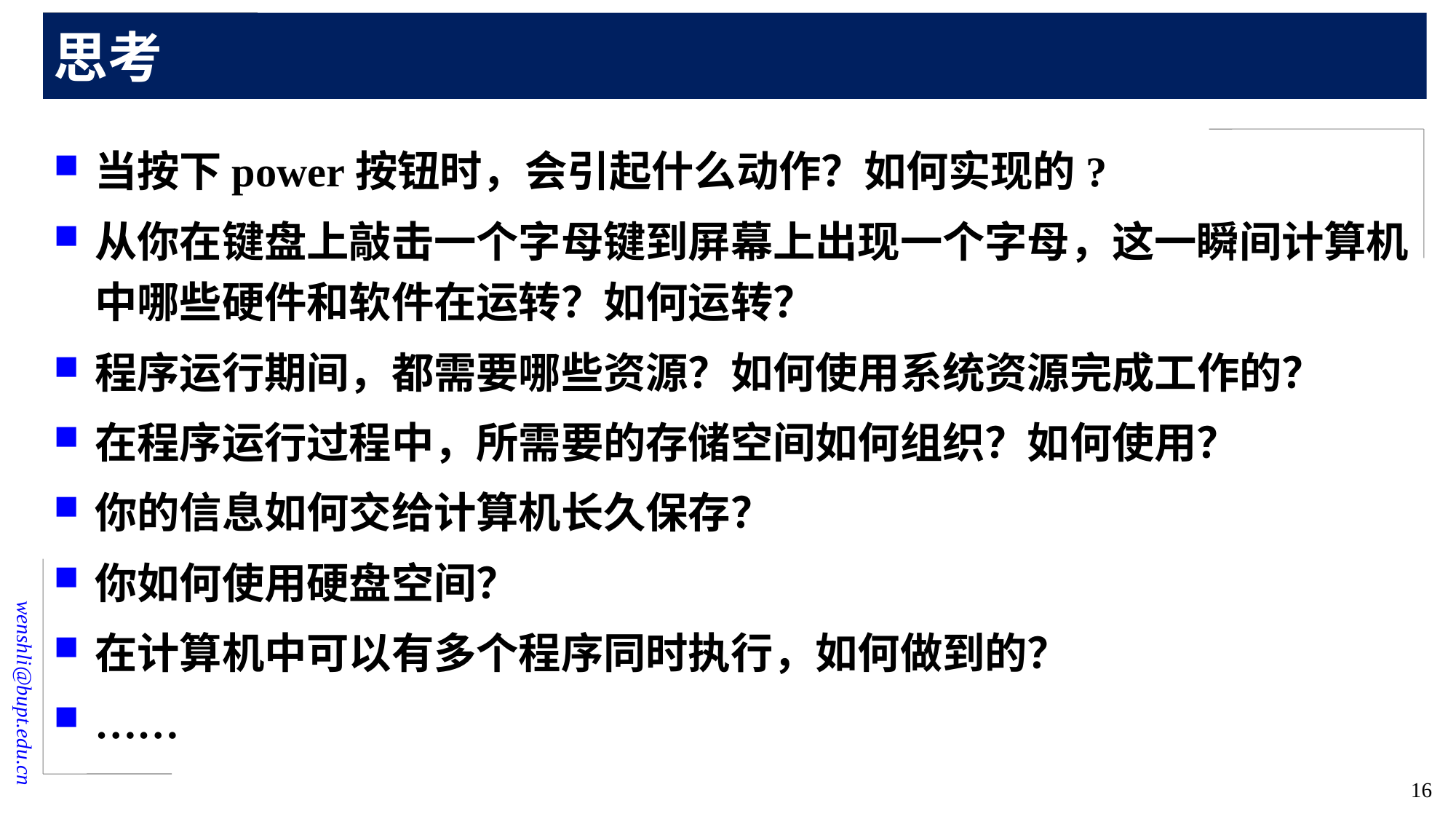

# 思考
当按下power按钮时，会引起什么动作？如何实现的?
从你在键盘上敲击一个字母键到屏幕上出现一个字母，这一瞬间计算机中哪些硬件和软件在运转？如何运转？
程序运行期间，都需要哪些资源？如何使用系统资源完成工作的？
在程序运行过程中，所需要的存储空间如何组织？如何使用？
你的信息如何交给计算机长久保存？
你如何使用硬盘空间？
在计算机中可以有多个程序同时执行，如何做到的？
……
16